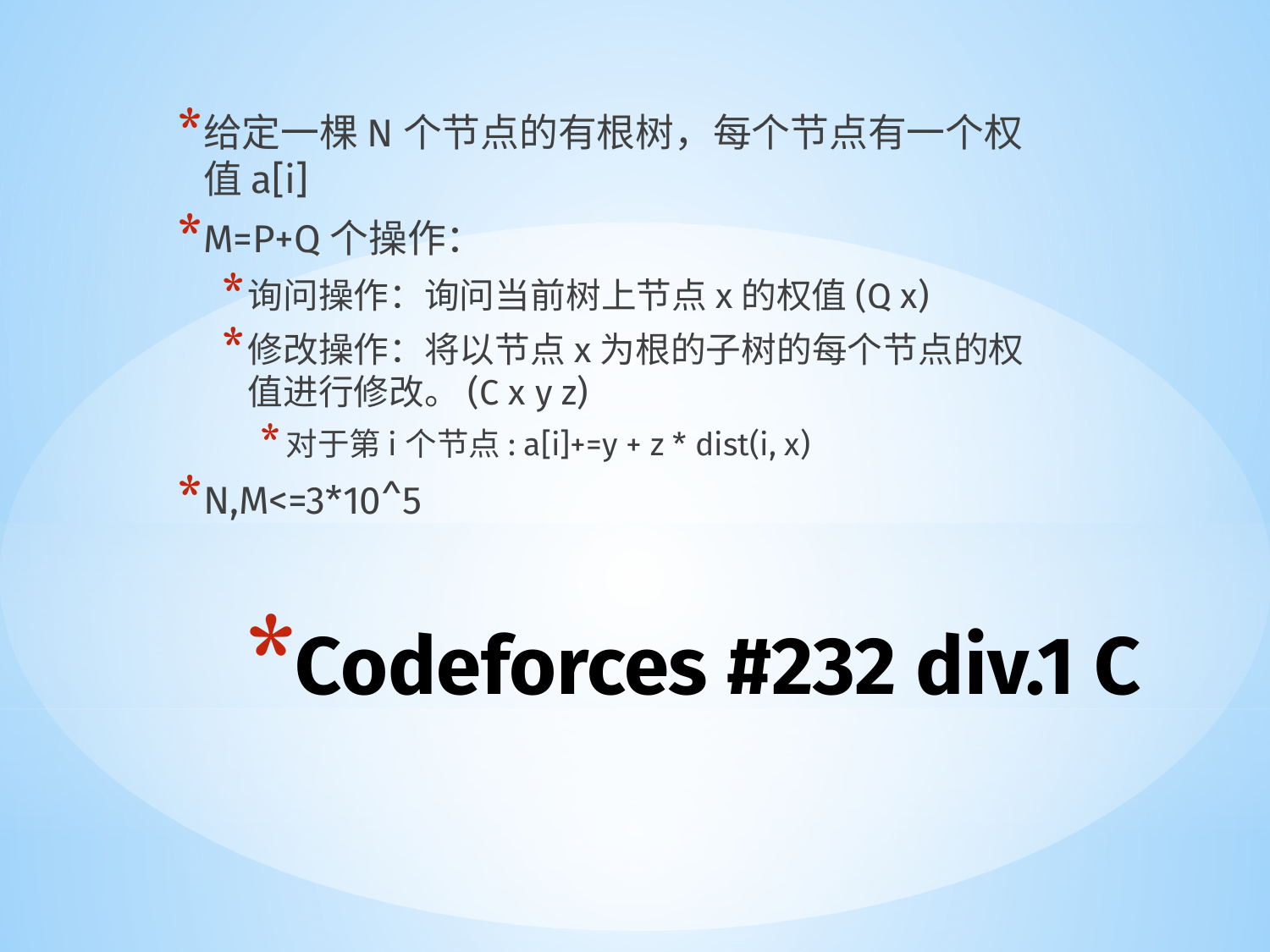

给定一棵N个节点的有根树，每个节点有一个权值a[i]
M=P+Q个操作：
询问操作：询问当前树上节点x的权值(Q x)
修改操作：将以节点x为根的子树的每个节点的权值进行修改。(C x y z)
对于第i个节点: a[i]+=y + z * dist(i, x)
N,M<=3*10^5

# Codeforces #232 div.1 C